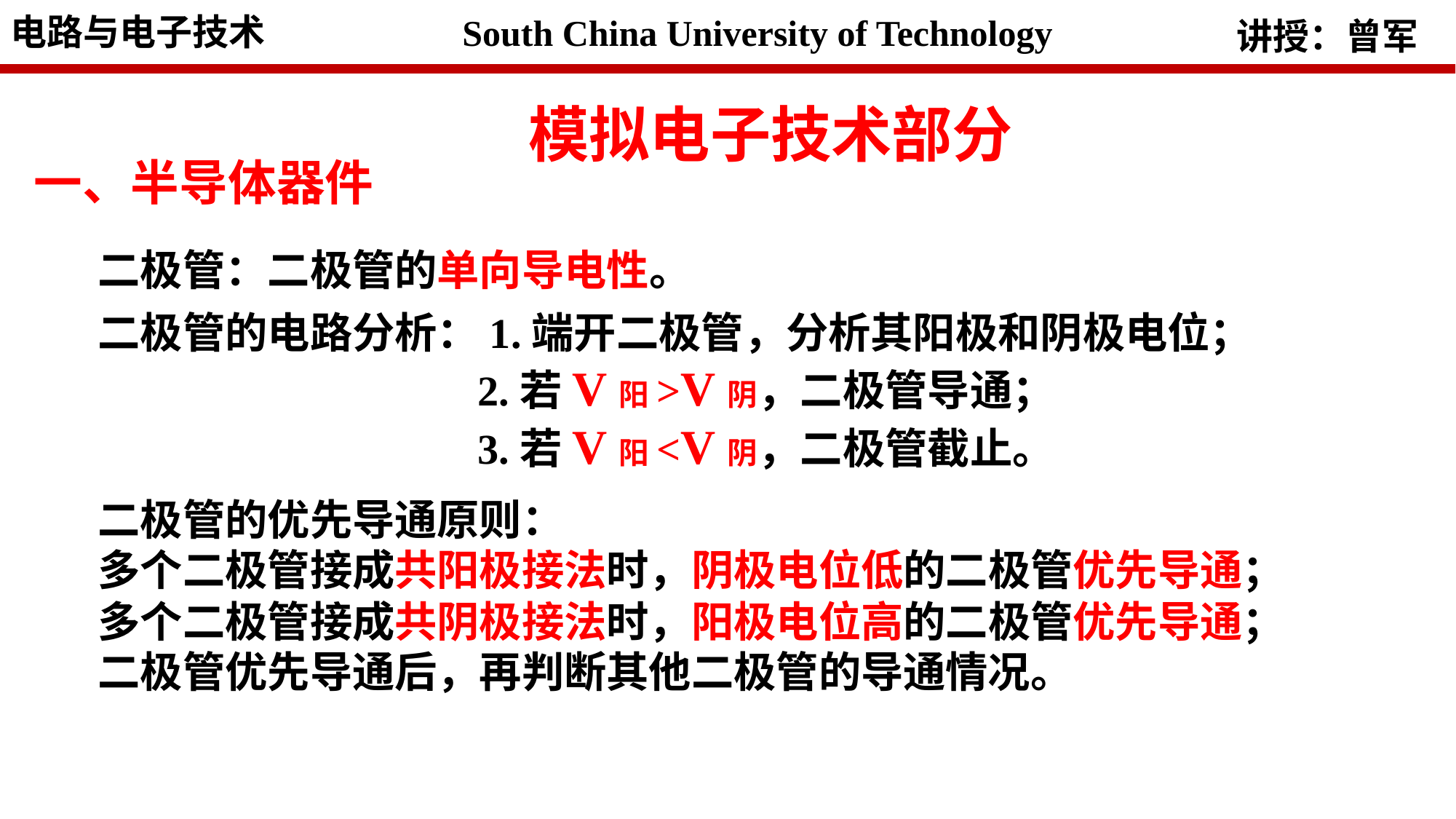

模拟电子技术部分
一、半导体器件
二极管：二极管的单向导电性。
二极管的电路分析：1.端开二极管，分析其阳极和阴极电位；
                                    2.若V阳>V阴，二极管导通；
                                    3.若V阳<V阴，二极管截止。
二极管的优先导通原则：
多个二极管接成共阳极接法时，阴极电位低的二极管优先导通；
多个二极管接成共阴极接法时，阳极电位高的二极管优先导通；
二极管优先导通后，再判断其他二极管的导通情况。